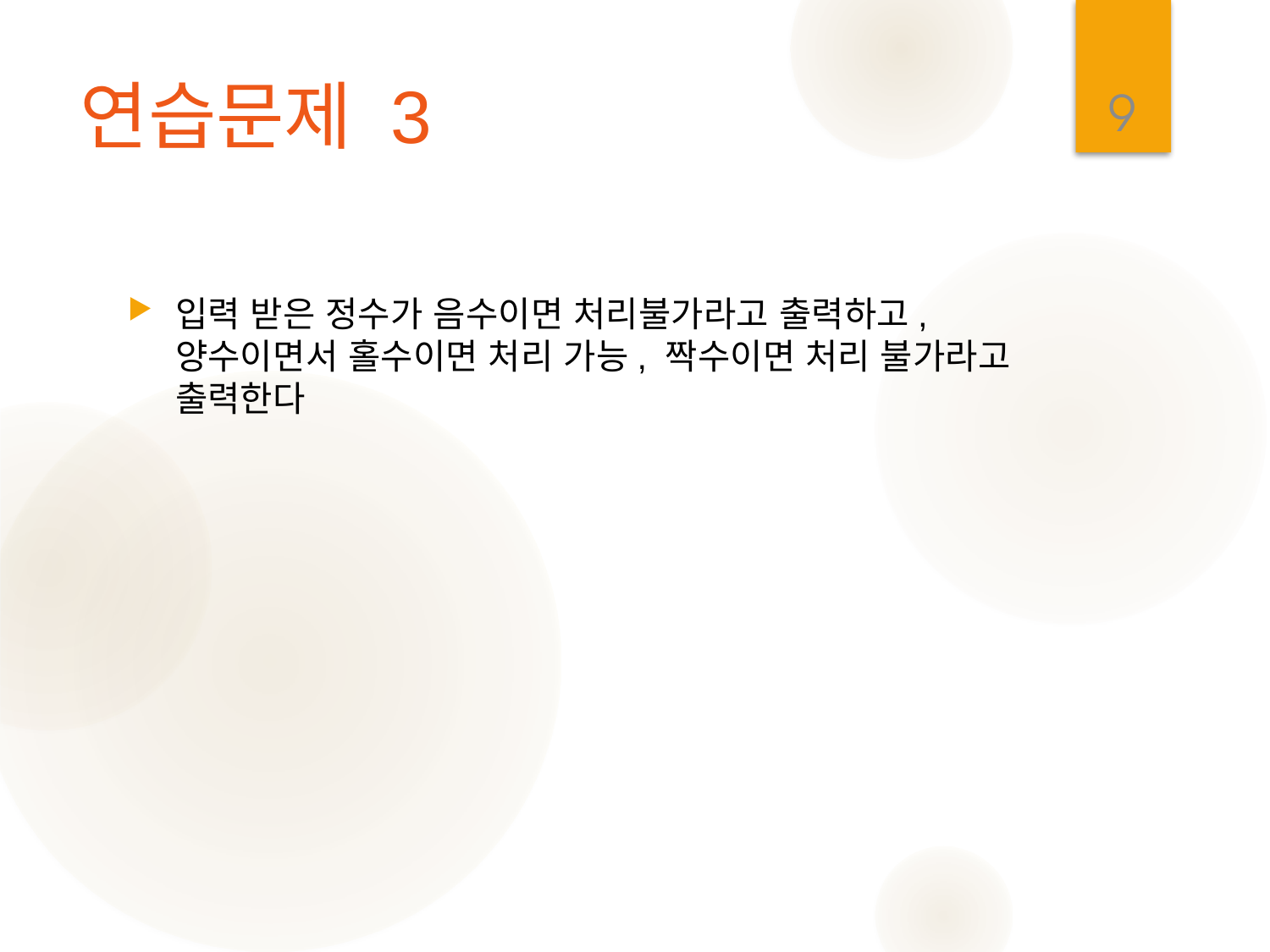

9
# 연습문제 3
입력 받은 정수가 음수이면 처리불가라고 출력하고, 양수이면서 홀수이면 처리 가능, 짝수이면 처리 불가라고 출력한다